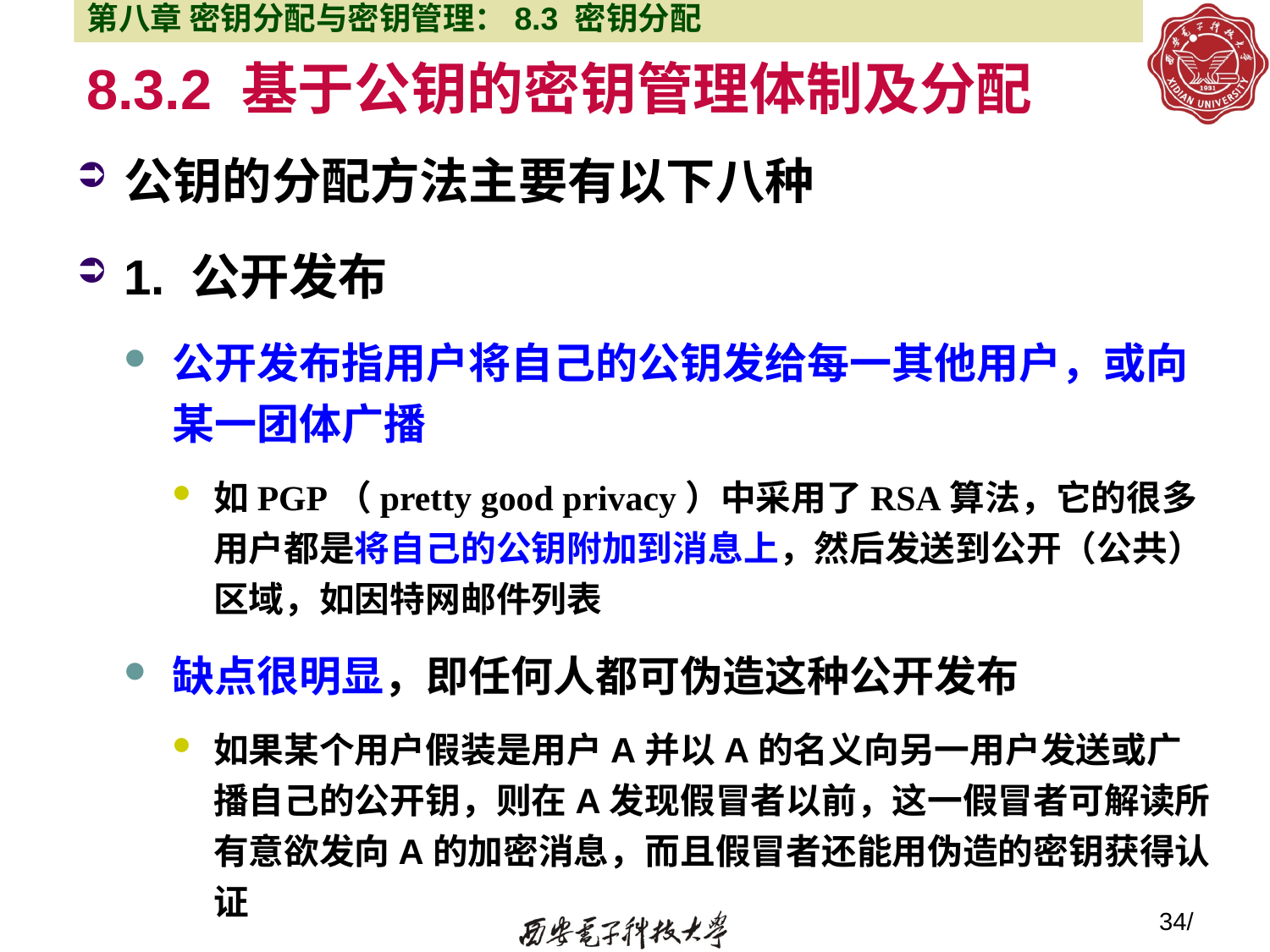

第八章 密钥分配与密钥管理：8.3 密钥分配
# 8.3.2 基于公钥的密钥管理体制及分配
公钥的分配方法主要有以下八种
1. 公开发布
公开发布指用户将自己的公钥发给每一其他用户，或向某一团体广播
如PGP（pretty good privacy）中采用了RSA算法，它的很多用户都是将自己的公钥附加到消息上，然后发送到公开（公共）区域，如因特网邮件列表
缺点很明显，即任何人都可伪造这种公开发布
如果某个用户假装是用户A并以A的名义向另一用户发送或广播自己的公开钥，则在A发现假冒者以前，这一假冒者可解读所有意欲发向A的加密消息，而且假冒者还能用伪造的密钥获得认证
34/